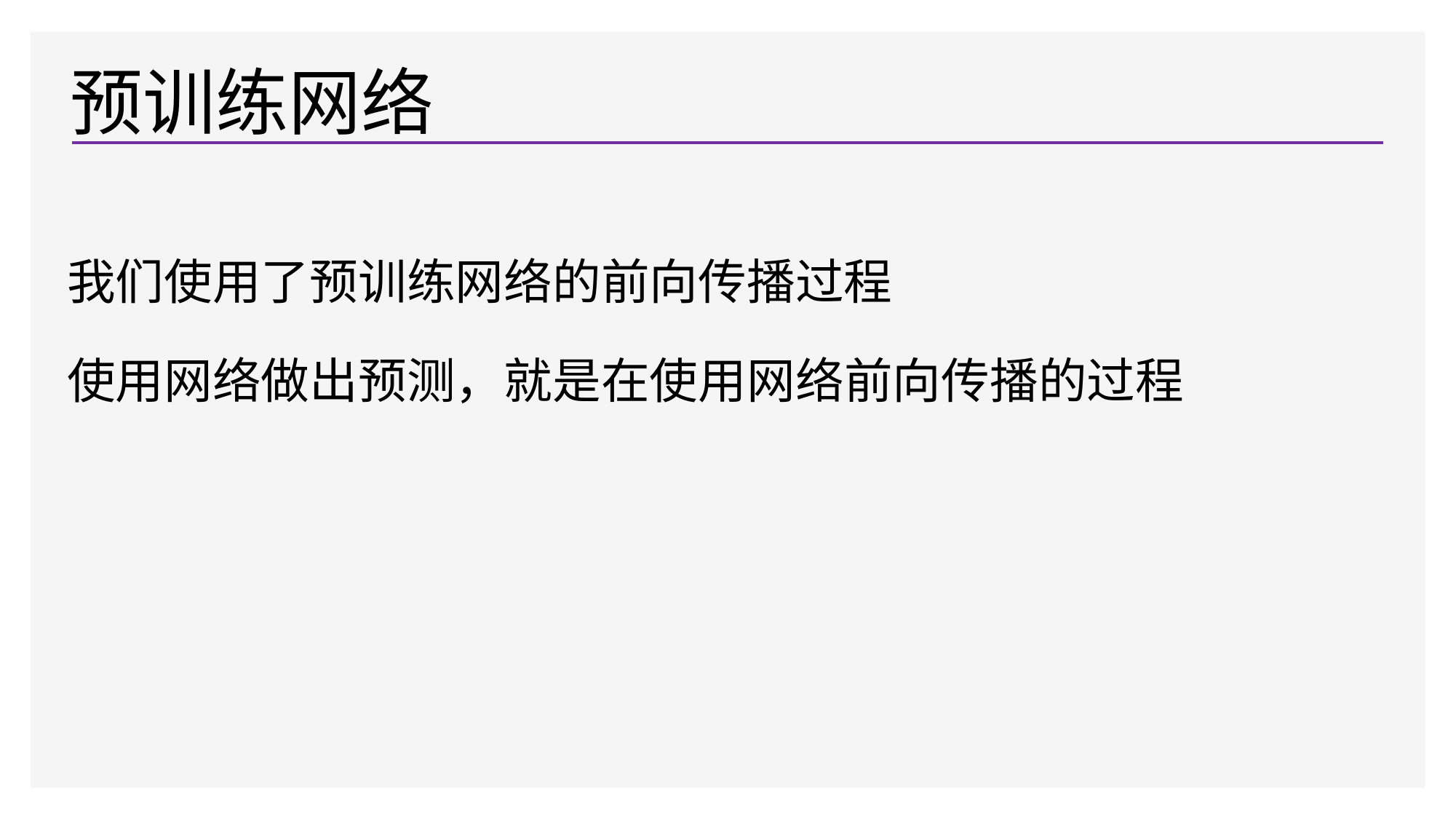

# 预训练网络
我们使用了预训练网络的前向传播过程

使用网络做出预测，就是在使用网络前向传播的过程